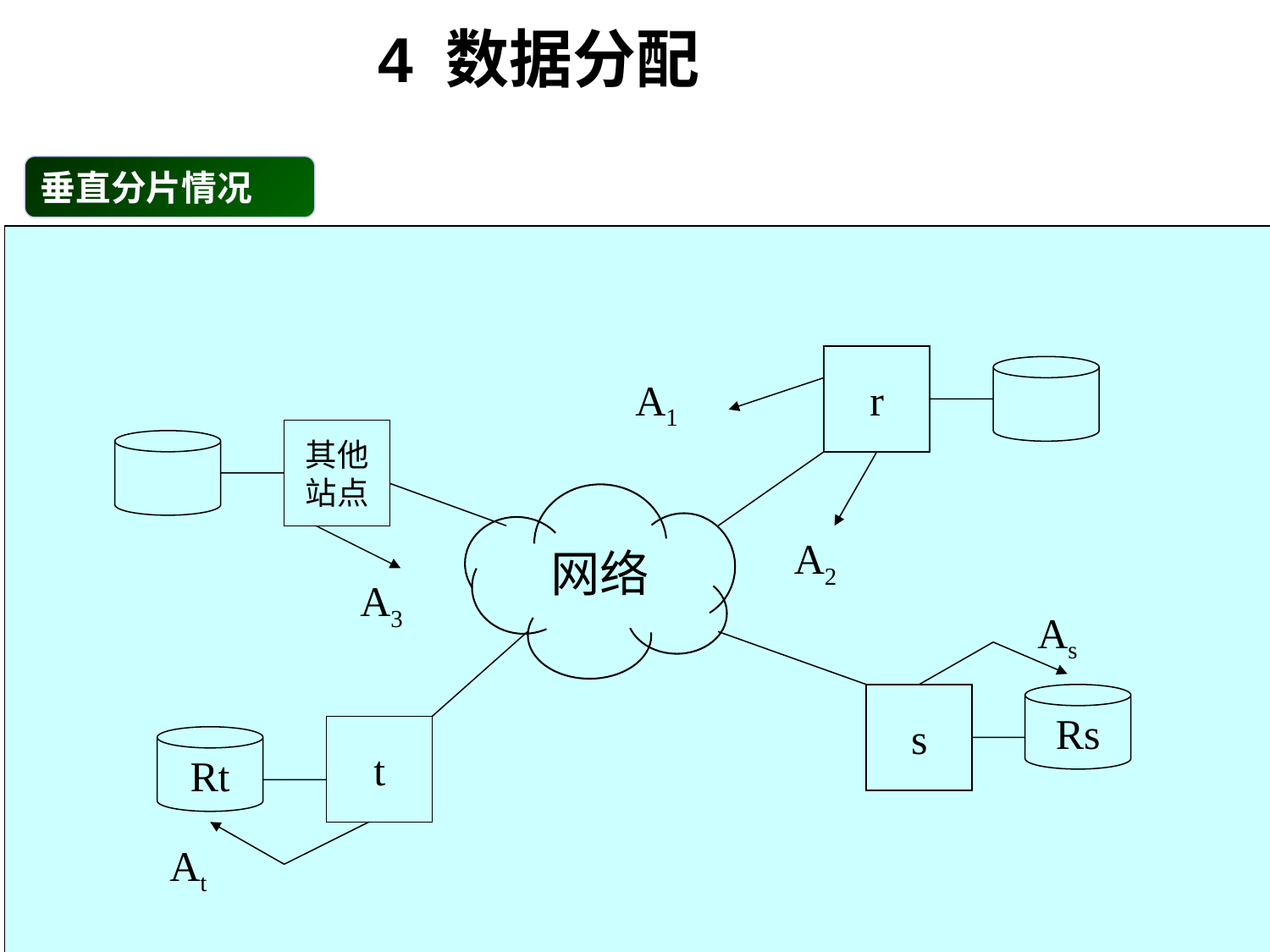

垂直分片情况
4 数据分配

r

A1

其他
站点

A2
网络
  A3
As

s
Rs
t
Rt

At